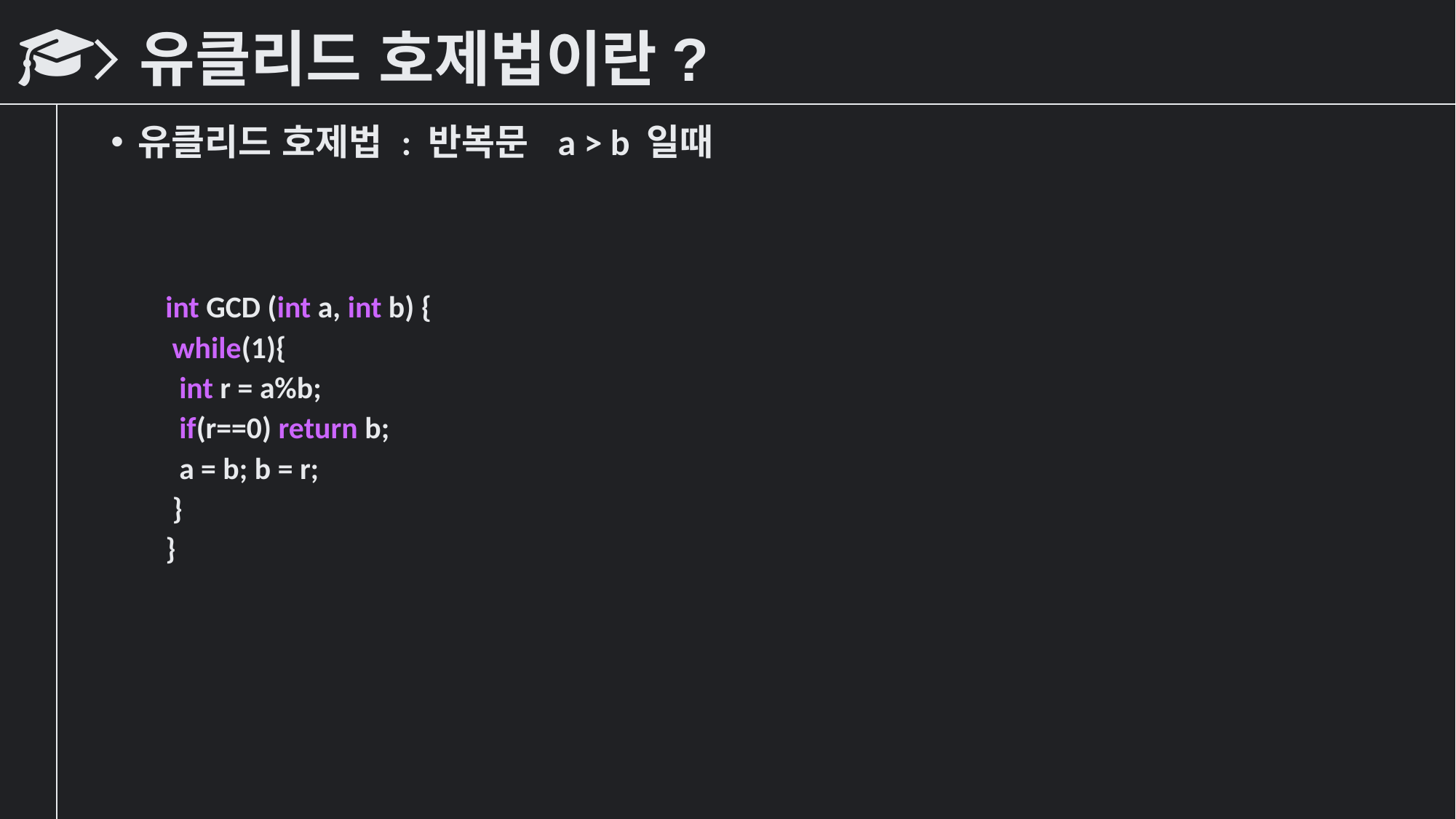

# 유클리드 호제법이란?
유클리드 호제법 : 반복문  a > b 일때

int GCD (int a, int b) {
 while(1){
  int r = a%b;
  if(r==0) return b;
  a = b; b = r;
 }
}